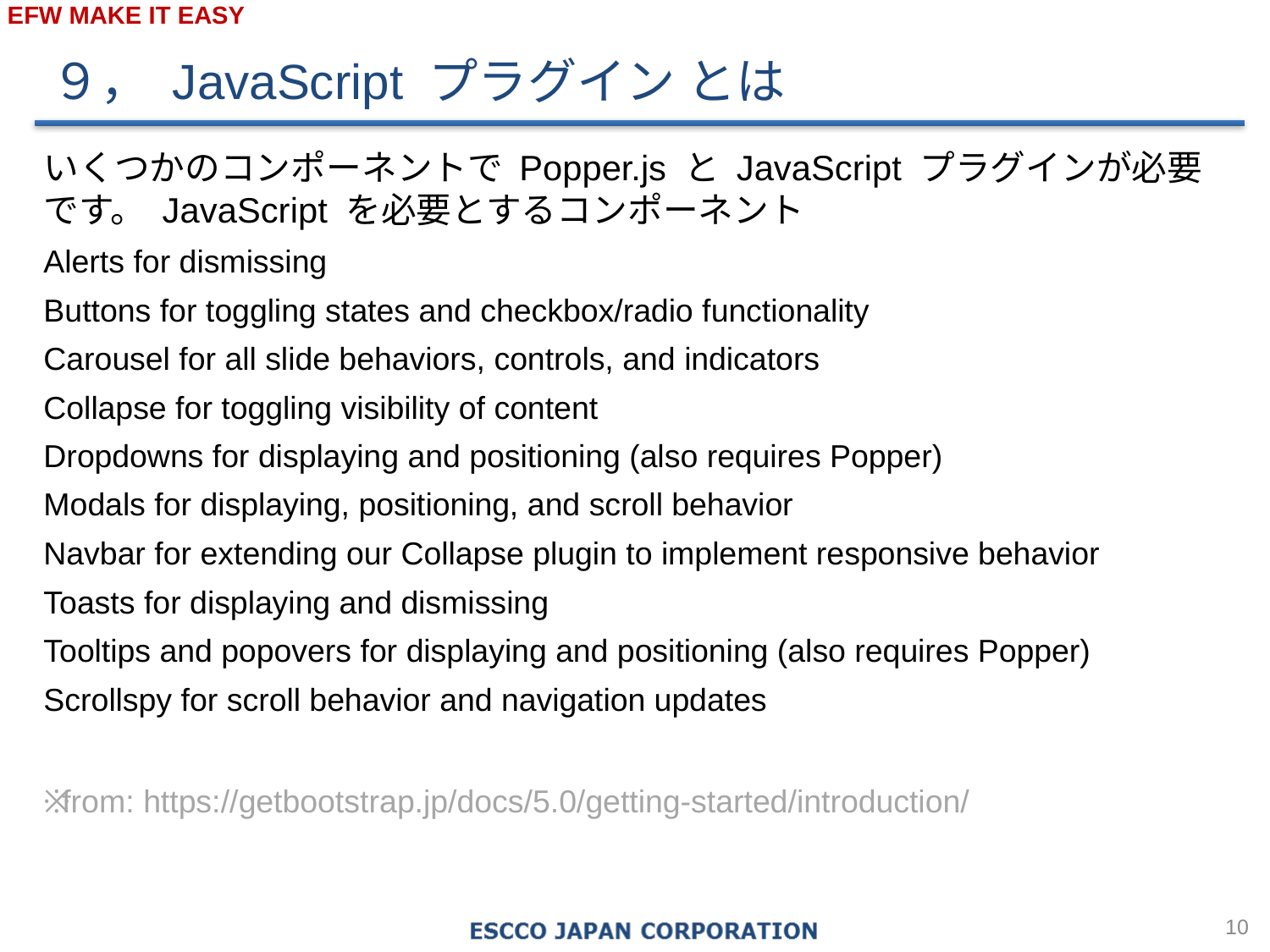

９， JavaScript プラグイン とは
いくつかのコンポーネントで Popper.js と JavaScript プラグインが必要です。 JavaScript を必要とするコンポーネント
Alerts for dismissing
Buttons for toggling states and checkbox/radio functionality
Carousel for all slide behaviors, controls, and indicators
Collapse for toggling visibility of content
Dropdowns for displaying and positioning (also requires Popper)
Modals for displaying, positioning, and scroll behavior
Navbar for extending our Collapse plugin to implement responsive behavior
Toasts for displaying and dismissing
Tooltips and popovers for displaying and positioning (also requires Popper)
Scrollspy for scroll behavior and navigation updates

※from: https://getbootstrap.jp/docs/5.0/getting-started/introduction/
10